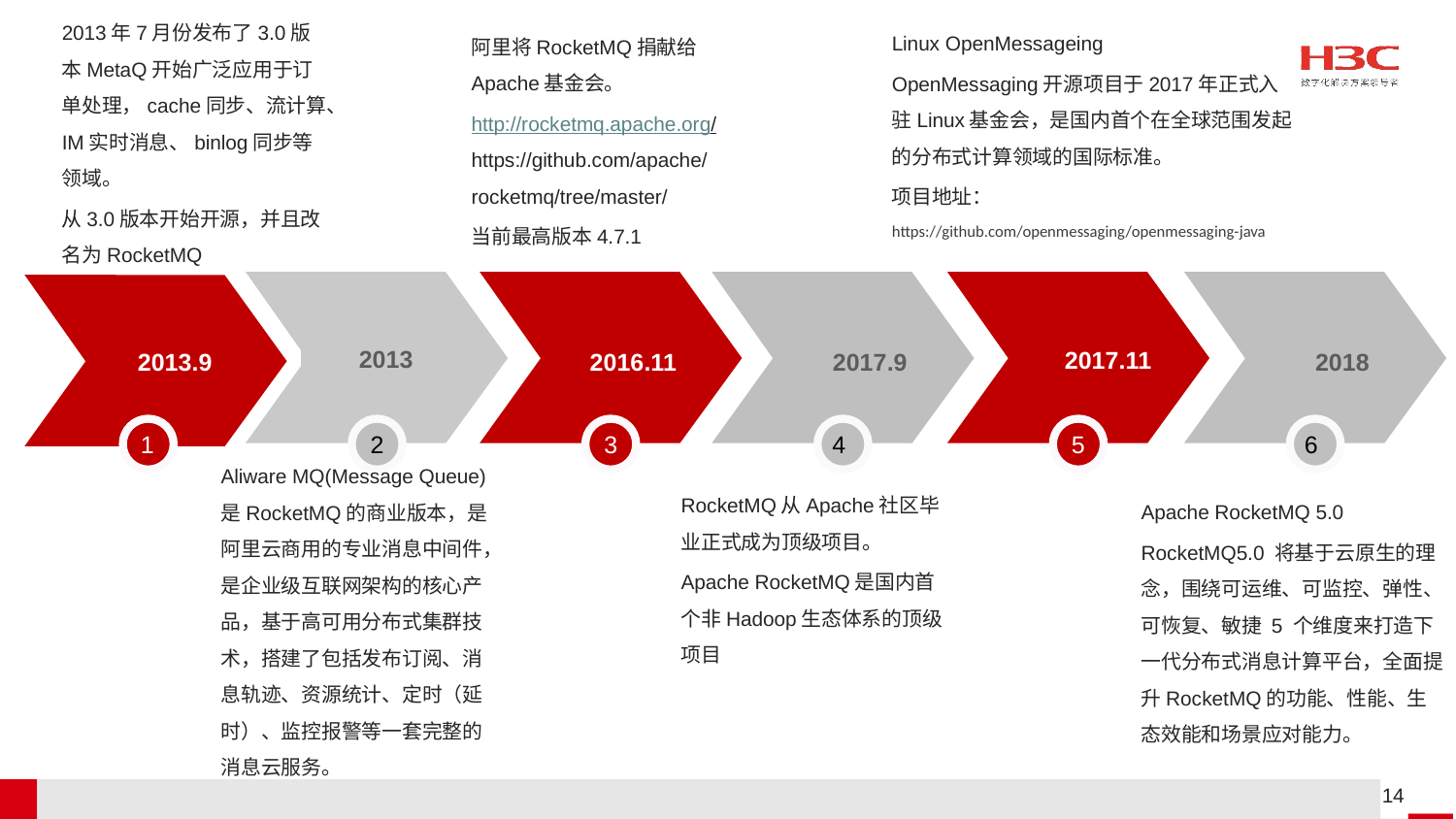

2013年7月份发布了3.0版本MetaQ开始广泛应用于订单处理，cache同步、流计算、IM实时消息、binlog同步等领域。
从3.0版本开始开源，并且改名为RocketMQ
Linux OpenMessageing
OpenMessaging开源项目于2017年正式入驻Linux基金会，是国内首个在全球范围发起的分布式计算领域的国际标准。
项目地址：
https://github.com/openmessaging/openmessaging-java
阿里将RocketMQ捐献给Apache基金会。
http://rocketmq.apache.org/
https://github.com/apache/rocketmq/tree/master/
当前最高版本4.7.1

2013

2016.11

2017.9

2017.11

2018

2013.9

1

2

3

4

5

6
Aliware MQ(Message Queue)是RocketMQ的商业版本，是阿里云商用的专业消息中间件，是企业级互联网架构的核心产品，基于高可用分布式集群技术，搭建了包括发布订阅、消息轨迹、资源统计、定时（延时）、监控报警等一套完整的消息云服务。
RocketMQ从Apache社区毕业正式成为顶级项目。
Apache RocketMQ是国内首个非Hadoop生态体系的顶级项目
Apache RocketMQ 5.0
RocketMQ5.0 将基于云原生的理念，围绕可运维、可监控、弹性、可恢复、敏捷 5 个维度来打造下一代分布式消息计算平台，全面提升RocketMQ的功能、性能、生态效能和场景应对能力。